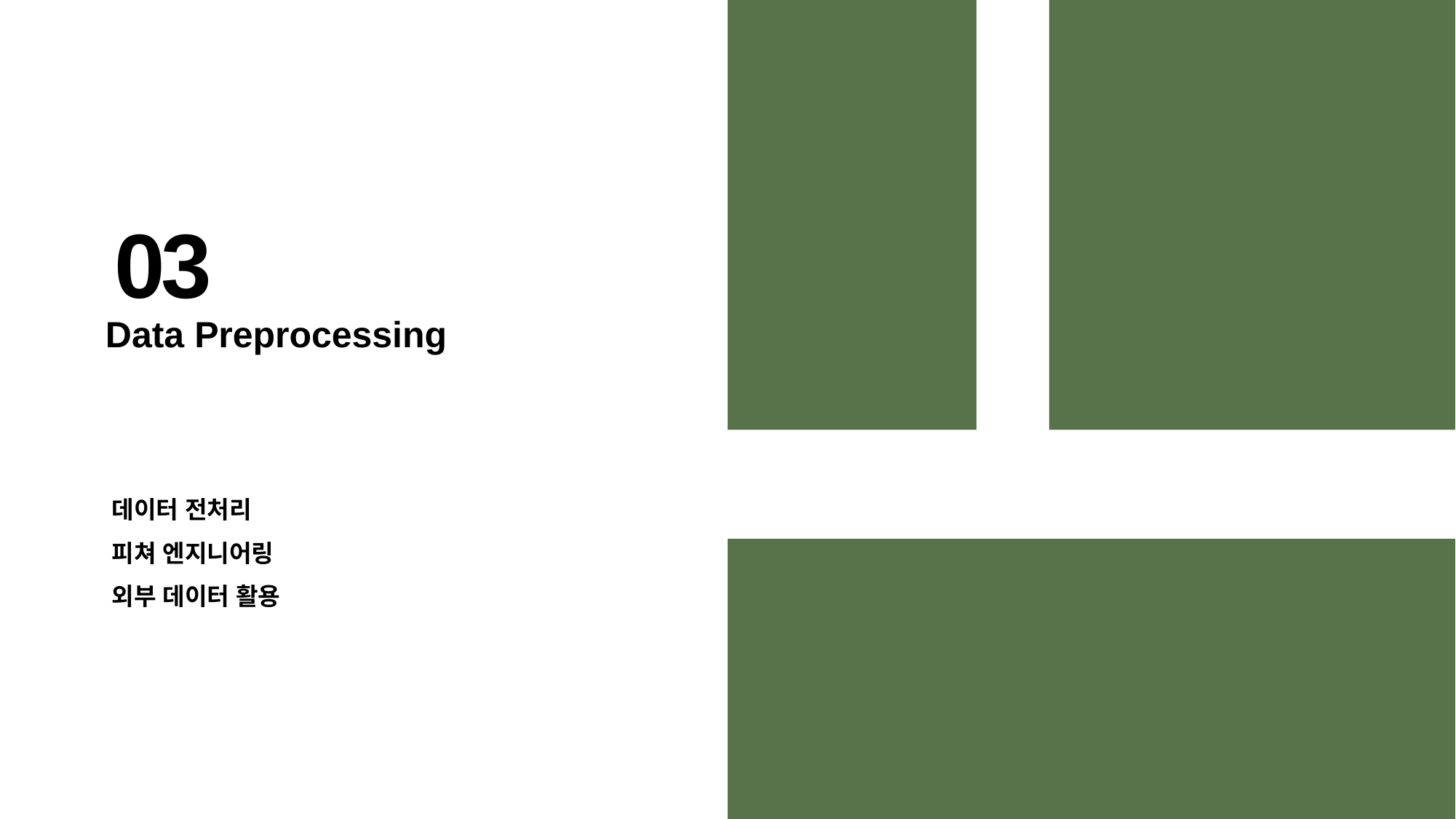

03
Data Preprocessing

데이터 전처리
피쳐 엔지니어링
외부 데이터 활용
21